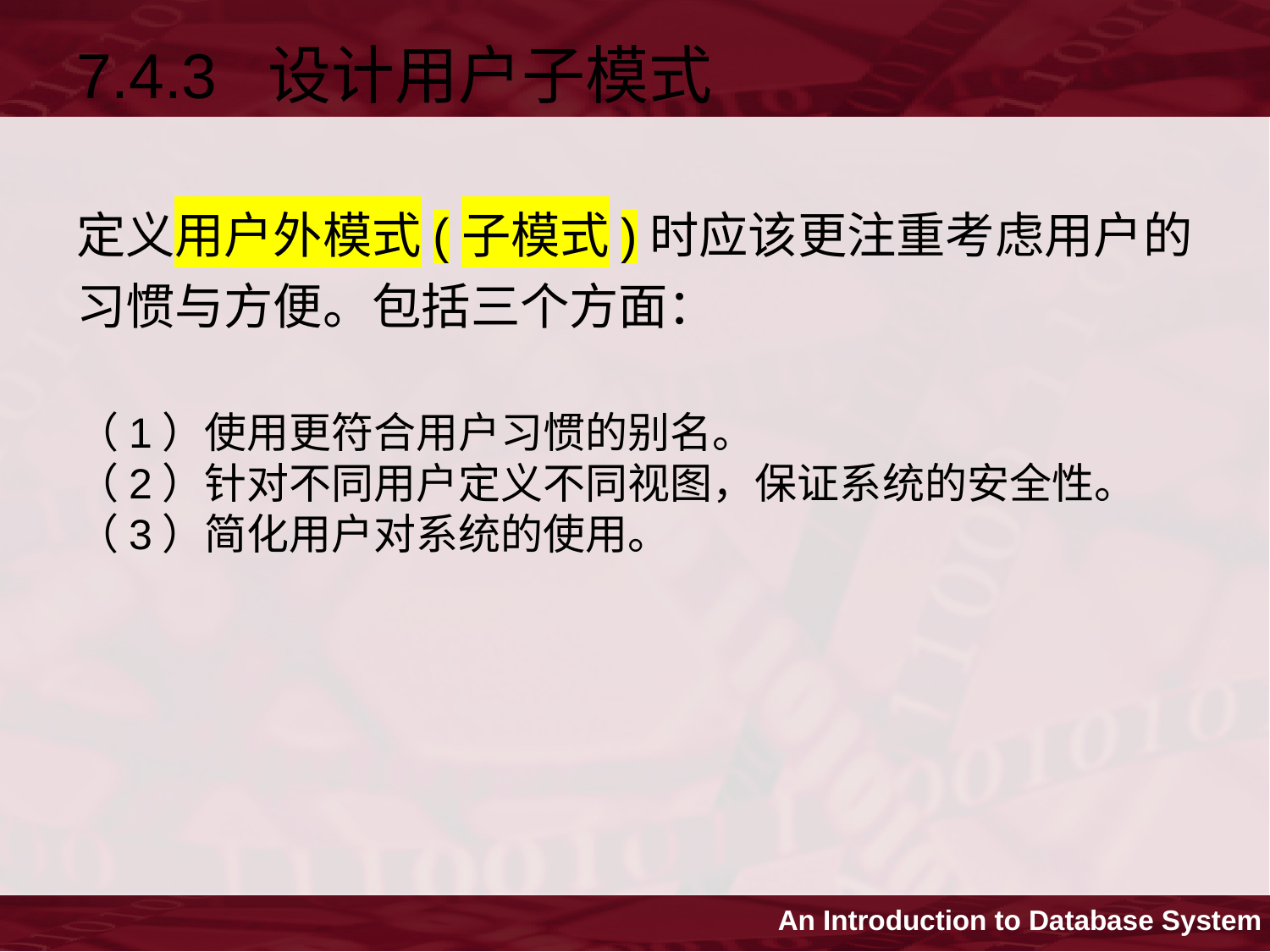

7.4.3  设计用户子模式
定义用户外模式(子模式)时应该更注重考虑用户的习惯与方便。包括三个方面：

（1）使用更符合用户习惯的别名。
（2）针对不同用户定义不同视图，保证系统的安全性。
（3）简化用户对系统的使用。